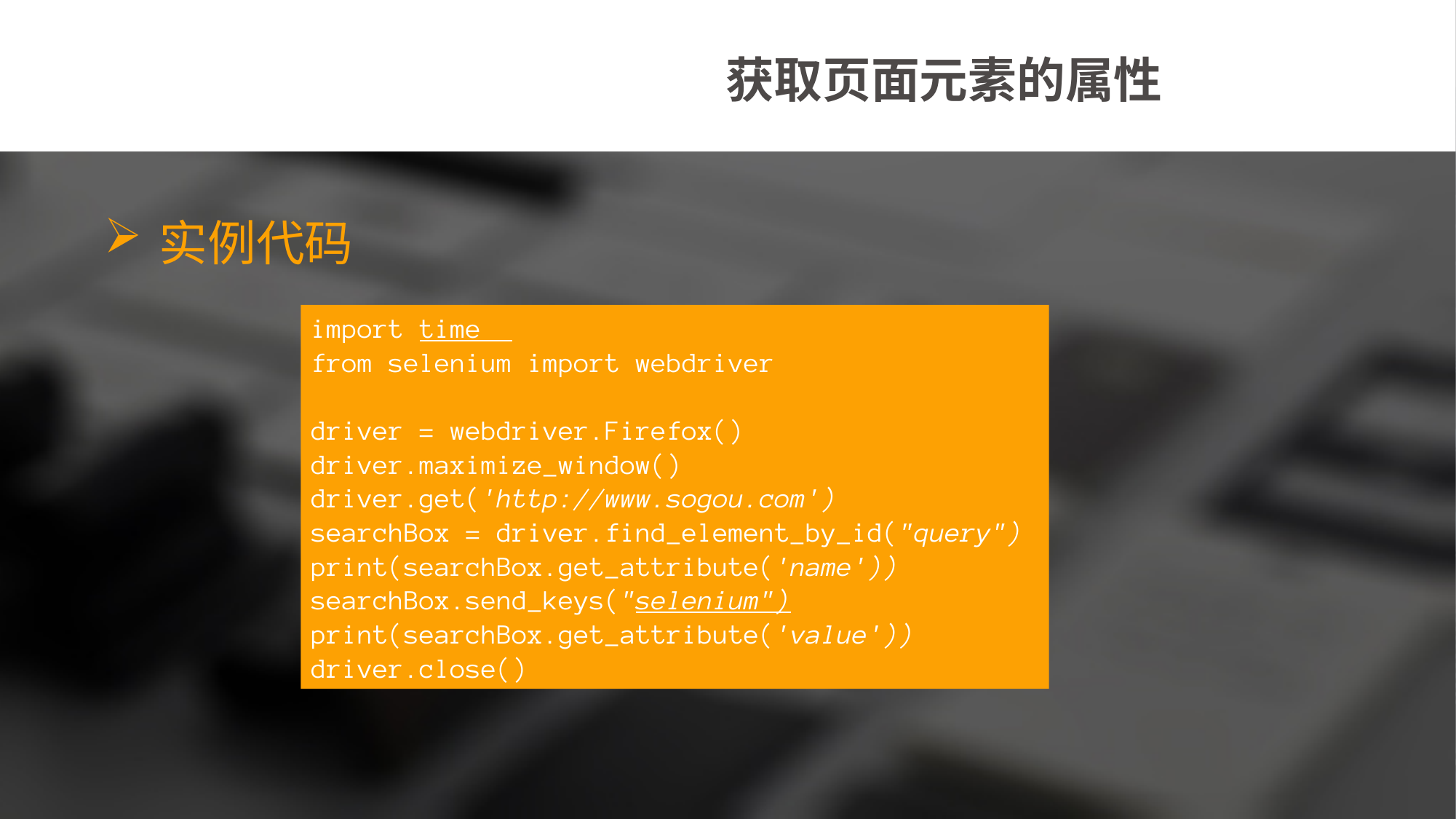

获取页面元素的属性
实例代码
import time
from selenium import webdriver

driver = webdriver.Firefox()
driver.maximize_window()
driver.get('http://www.sogou.com')
searchBox = driver.find_element_by_id("query")
print(searchBox.get_attribute('name'))
searchBox.send_keys("selenium")
print(searchBox.get_attribute('value'))
driver.close()